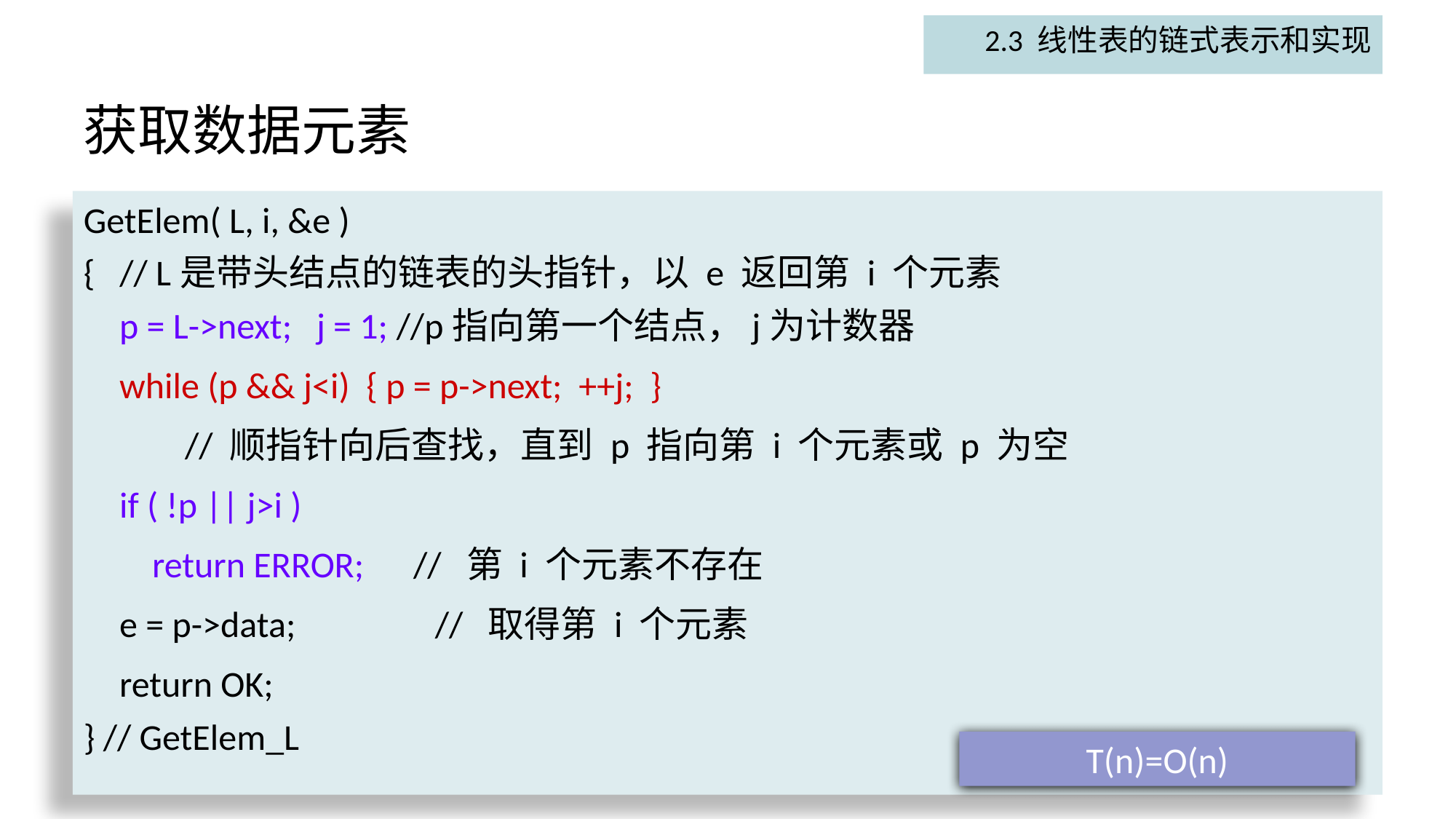

2.3 线性表的链式表示和实现

# 获取数据元素
GetElem( L, i, &e )
{   // L是带头结点的链表的头指针，以 e 返回第 i 个元素
p = L->next;   j = 1; //p指向第一个结点，j为计数器
while (p && j<i)  { p = p->next;  ++j;  }
        // 顺指针向后查找，直到 p 指向第 i 个元素或 p 为空
if ( !p || j>i )
    return ERROR;      //  第 i 个元素不存在
e = p->data;                 //  取得第 i 个元素
return OK;
} // GetElem_L

T(n)=O(n)